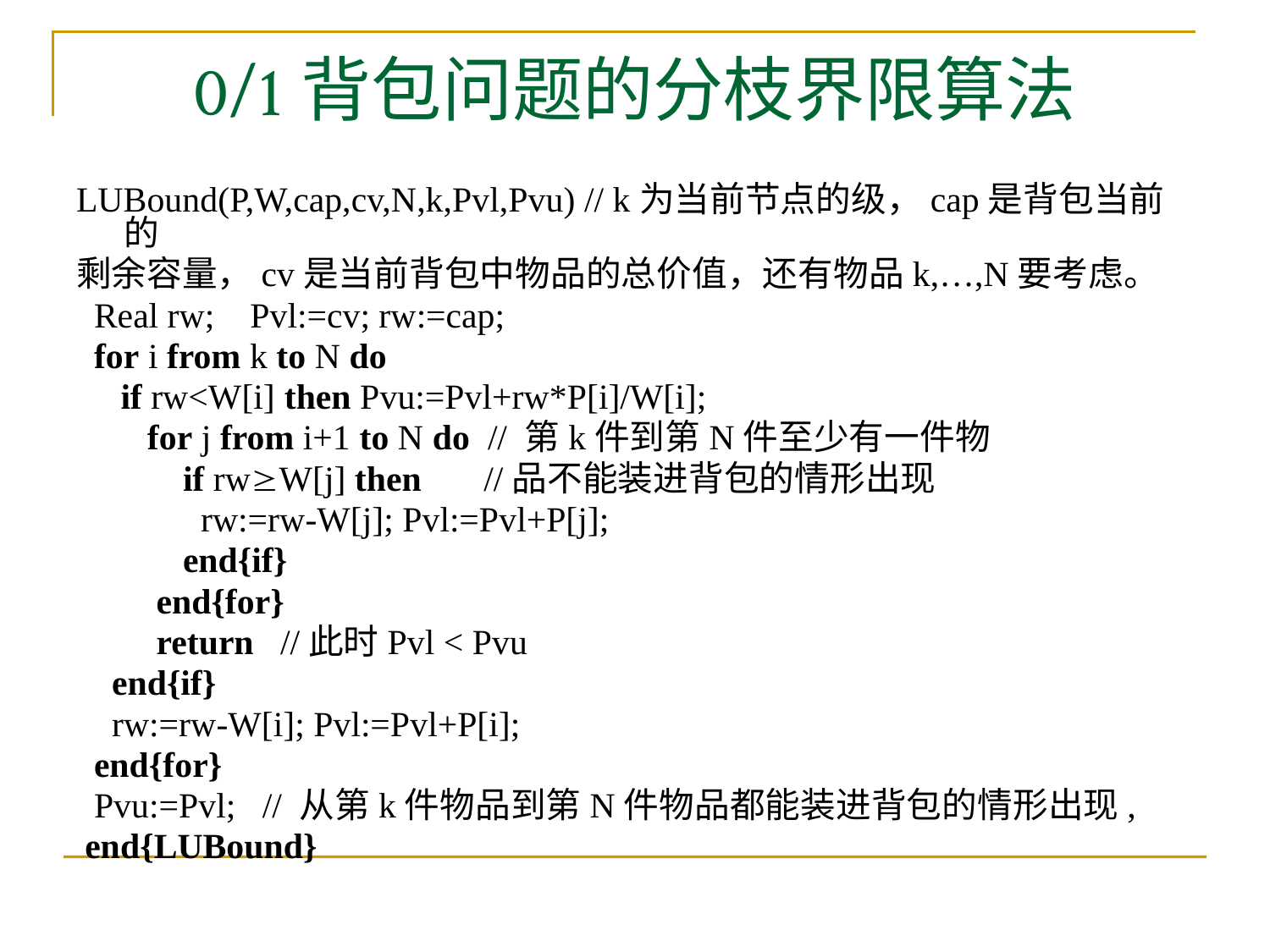

# 0/1背包问题的分枝界限算法
LUBound(P,W,cap,cv,N,k,Pvl,Pvu) // k为当前节点的级，cap是背包当前的
剩余容量，cv是当前背包中物品的总价值，还有物品k,…,N要考虑。
  Real rw;    Pvl:=cv; rw:=cap;
  for i from k to N do
     if rw<W[i] then Pvu:=Pvl+rw*P[i]/W[i];
        for j from i+1 to N do  // 第k件到第N件至少有一件物
            if rw≥W[j] then       //品不能装进背包的情形出现
              rw:=rw-W[j]; Pvl:=Pvl+P[j];
            end{if}
         end{for}
         return   //此时Pvl < Pvu
    end{if}
    rw:=rw-W[i]; Pvl:=Pvl+P[i];
  end{for}
  Pvu:=Pvl;   // 从第k件物品到第N件物品都能装进背包的情形出现,
 end{LUBound}